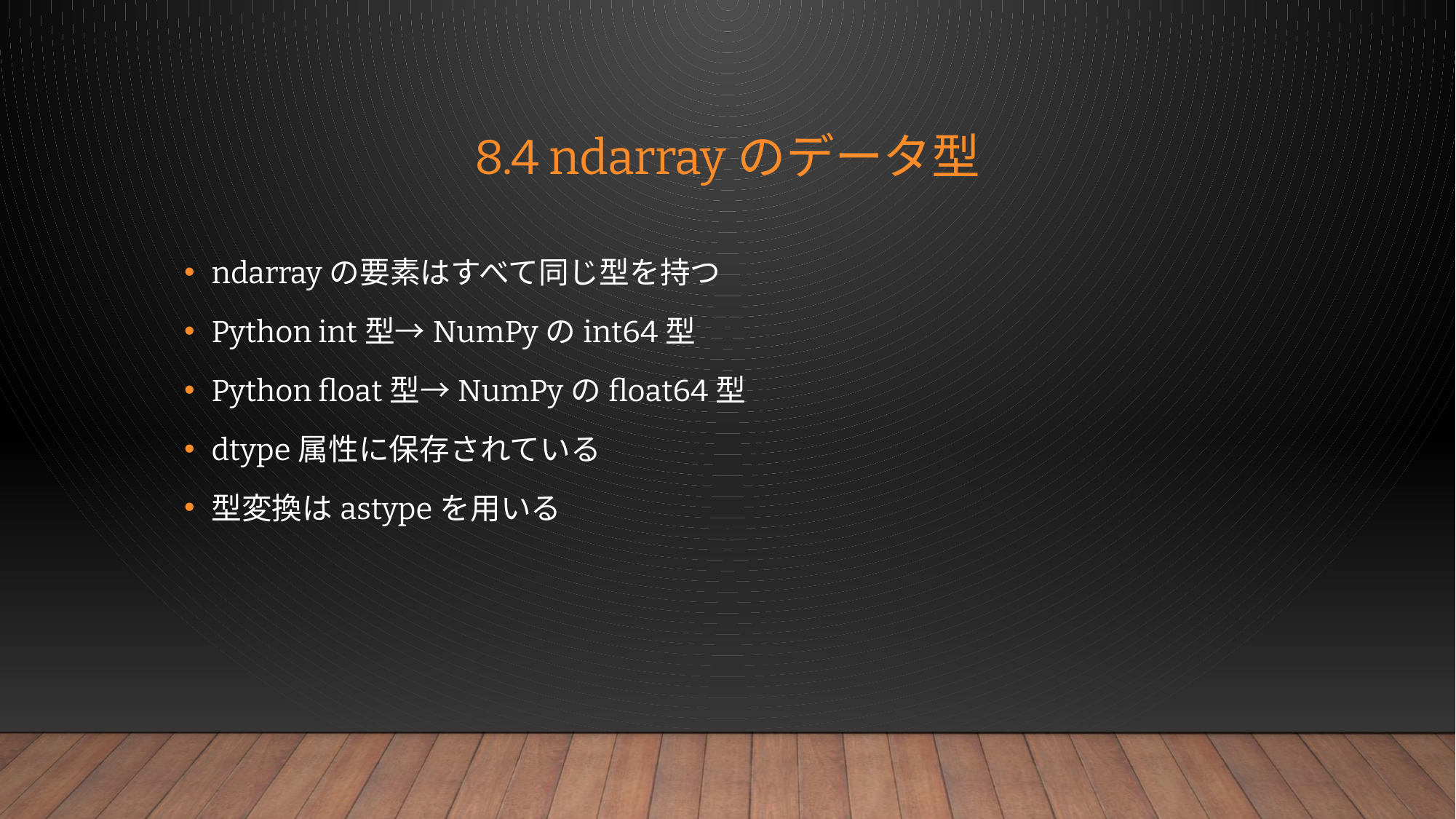

# 8.4 ndarrayのデータ型
ndarrayの要素はすべて同じ型を持つ
Python int型→NumPyのint64型
Python float型→NumPyのfloat64型
dtype属性に保存されている
型変換はastypeを用いる